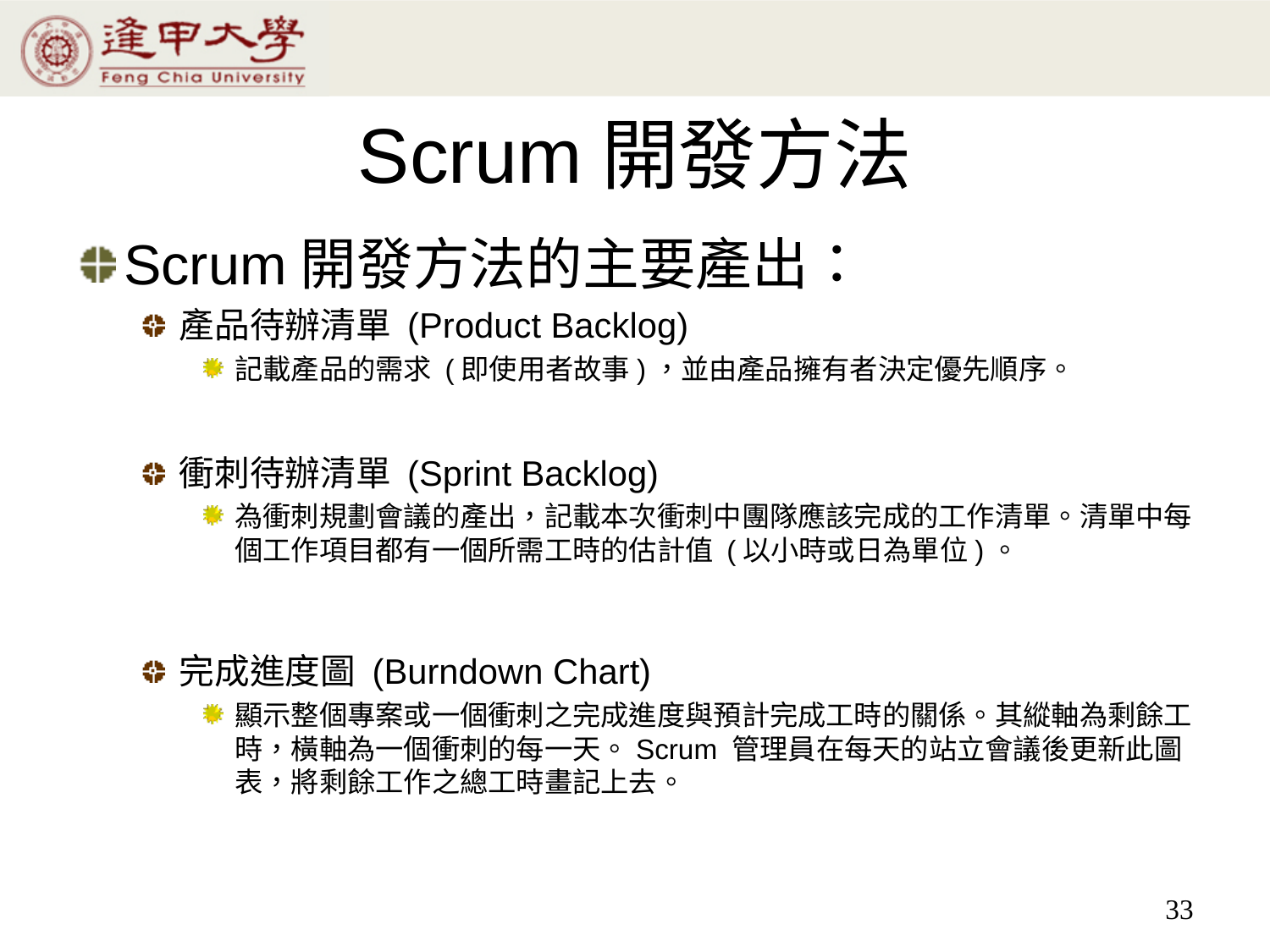

# Scrum開發方法
Scrum開發方法的主要產出：
產品待辦清單 (Product Backlog)
記載產品的需求 (即使用者故事)，並由產品擁有者決定優先順序。

衝刺待辦清單 (Sprint Backlog)
為衝刺規劃會議的產出，記載本次衝刺中團隊應該完成的工作清單。清單中每個工作項目都有一個所需工時的估計值 (以小時或日為單位)。

完成進度圖 (Burndown Chart)
顯示整個專案或一個衝刺之完成進度與預計完成工時的關係。其縱軸為剩餘工時，橫軸為一個衝刺的每一天。Scrum 管理員在每天的站立會議後更新此圖表，將剩餘工作之總工時畫記上去。

33